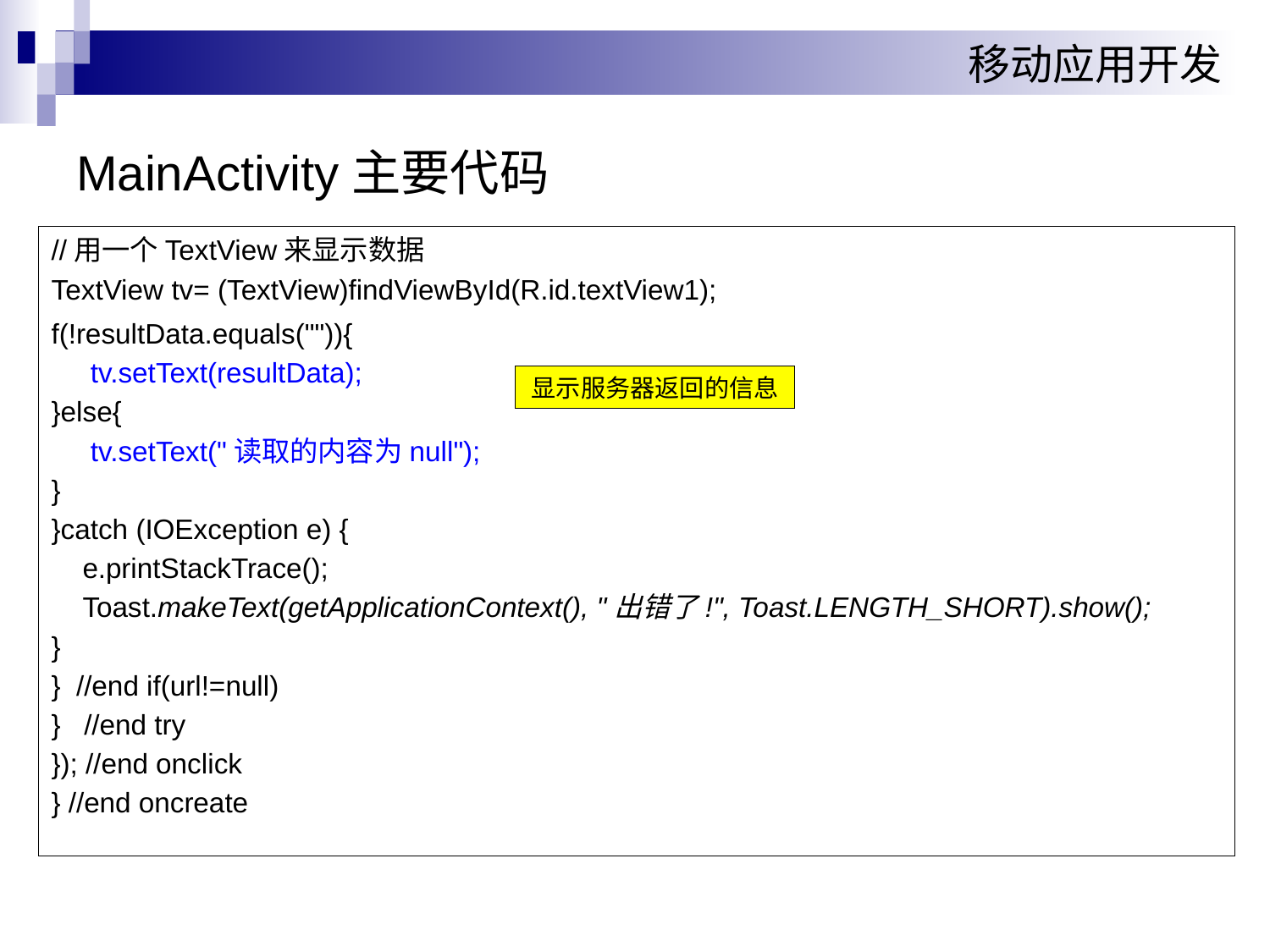

# MainActivity主要代码
//用一个TextView来显示数据
TextView tv= (TextView)findViewById(R.id.textView1);
f(!resultData.equals("")){
     tv.setText(resultData);
}else{
     tv.setText("读取的内容为null");
}
}catch (IOException e) {
    e.printStackTrace();
    Toast.makeText(getApplicationContext(), "出错了!", Toast.LENGTH_SHORT).show();
}
}  //end if(url!=null)
}   //end try
}); //end onclick
} //end oncreate
显示服务器返回的信息